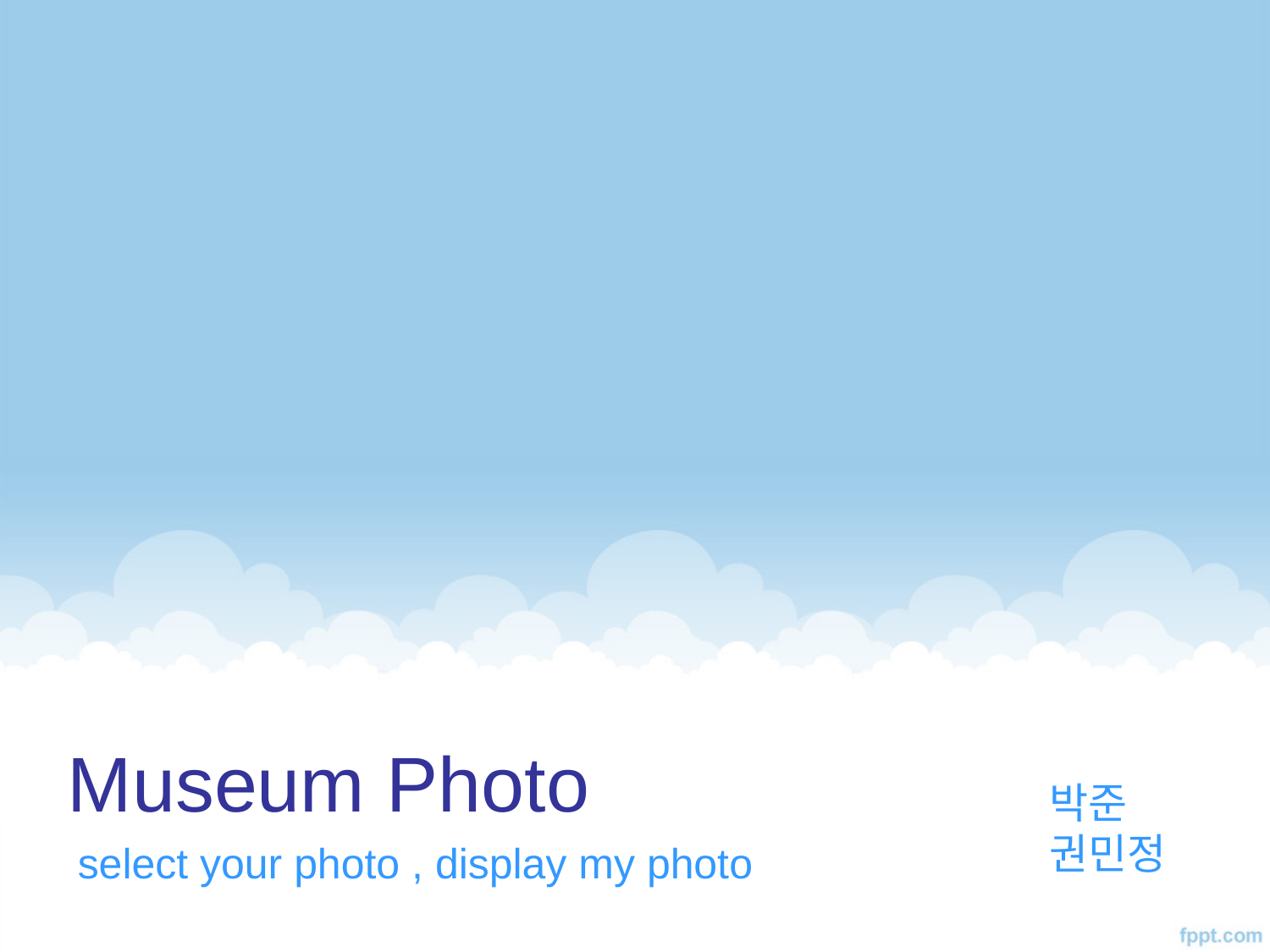

# Museum Photo
박준
권민정
select your photo , display my photo